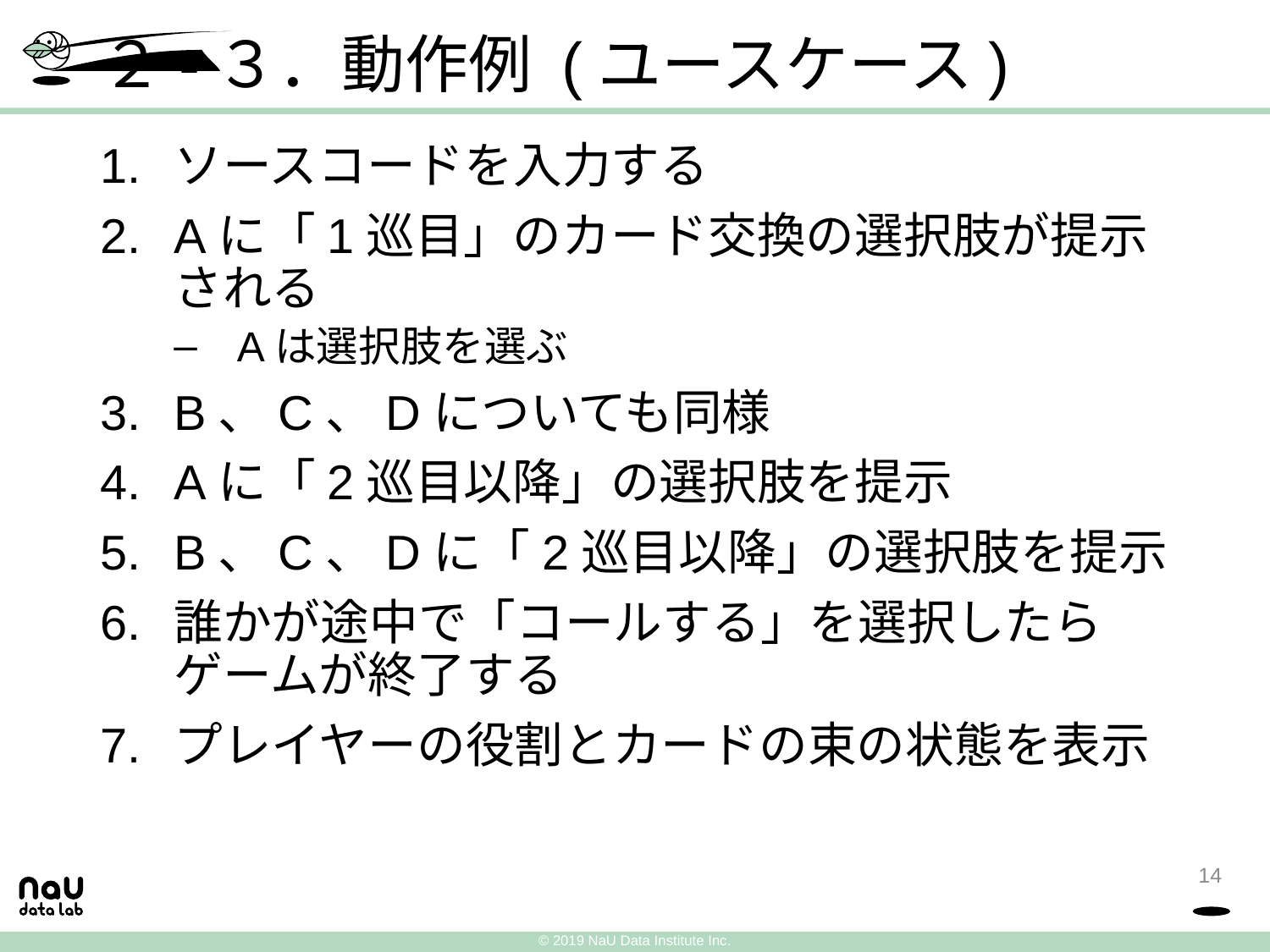

# ２-３．動作例 (ユースケース)
ソースコードを入力する
Aに「1巡目」のカード交換の選択肢が提示される
Aは選択肢を選ぶ
B、C、Dについても同様
Aに「2巡目以降」の選択肢を提示
B、C、Dに「2巡目以降」の選択肢を提示
誰かが途中で「コールする」を選択したらゲームが終了する
プレイヤーの役割とカードの束の状態を表示
14